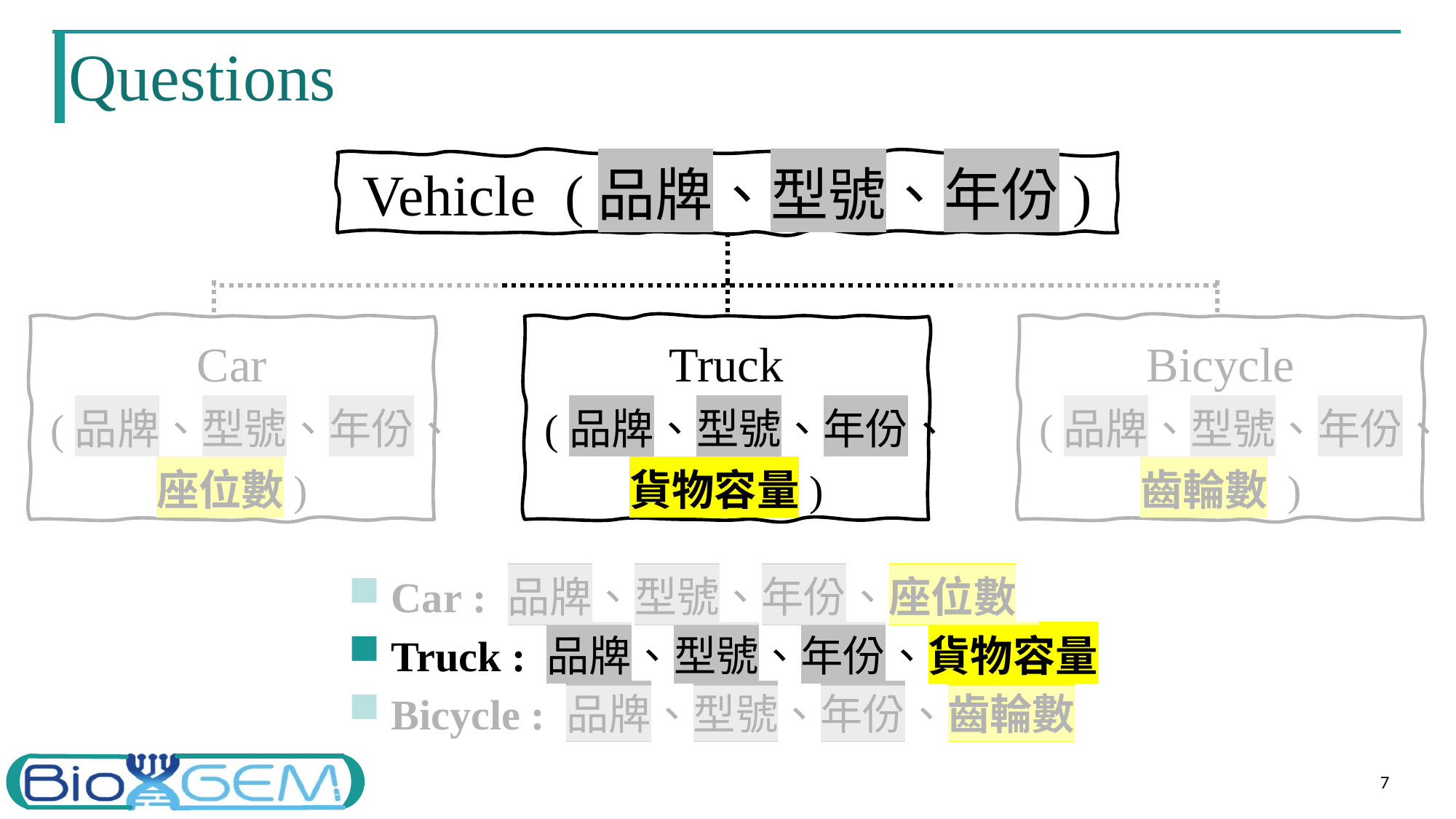

# Questions
Vehicle  (品牌、型號、年份)

Car
(品牌、型號、年份、
座位數)
Truck
(品牌、型號、年份、
貨物容量)
Bicycle
(品牌、型號、年份、齒輪數 )

Car : 品牌、型號、年份、座位數
Truck : 品牌、型號、年份、貨物容量
Bicycle : 品牌、型號、年份、齒輪數

7